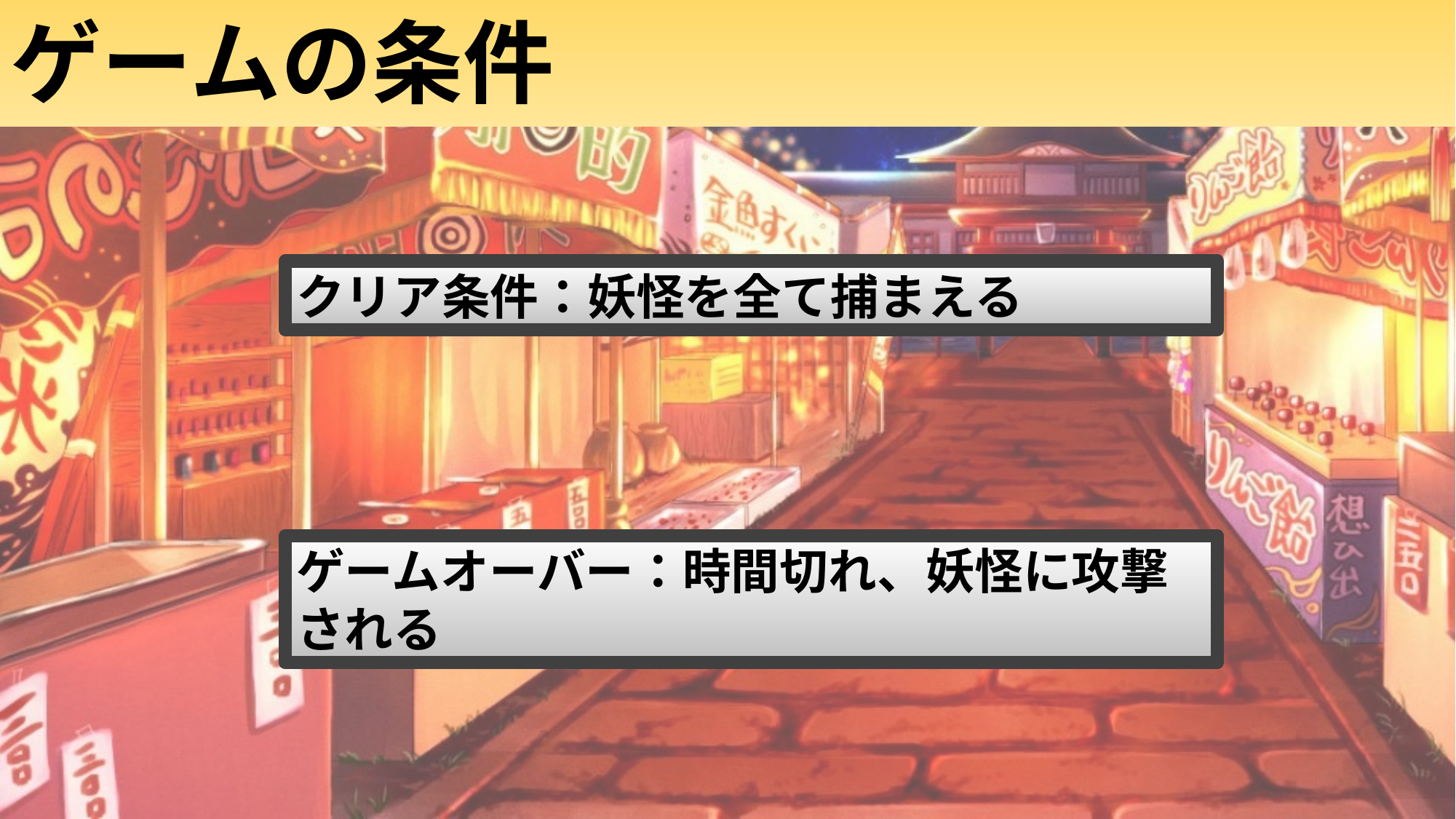

ゲームの条件
クリア条件：妖怪を全て捕まえる
ゲームオーバー：時間切れ、妖怪に攻撃される